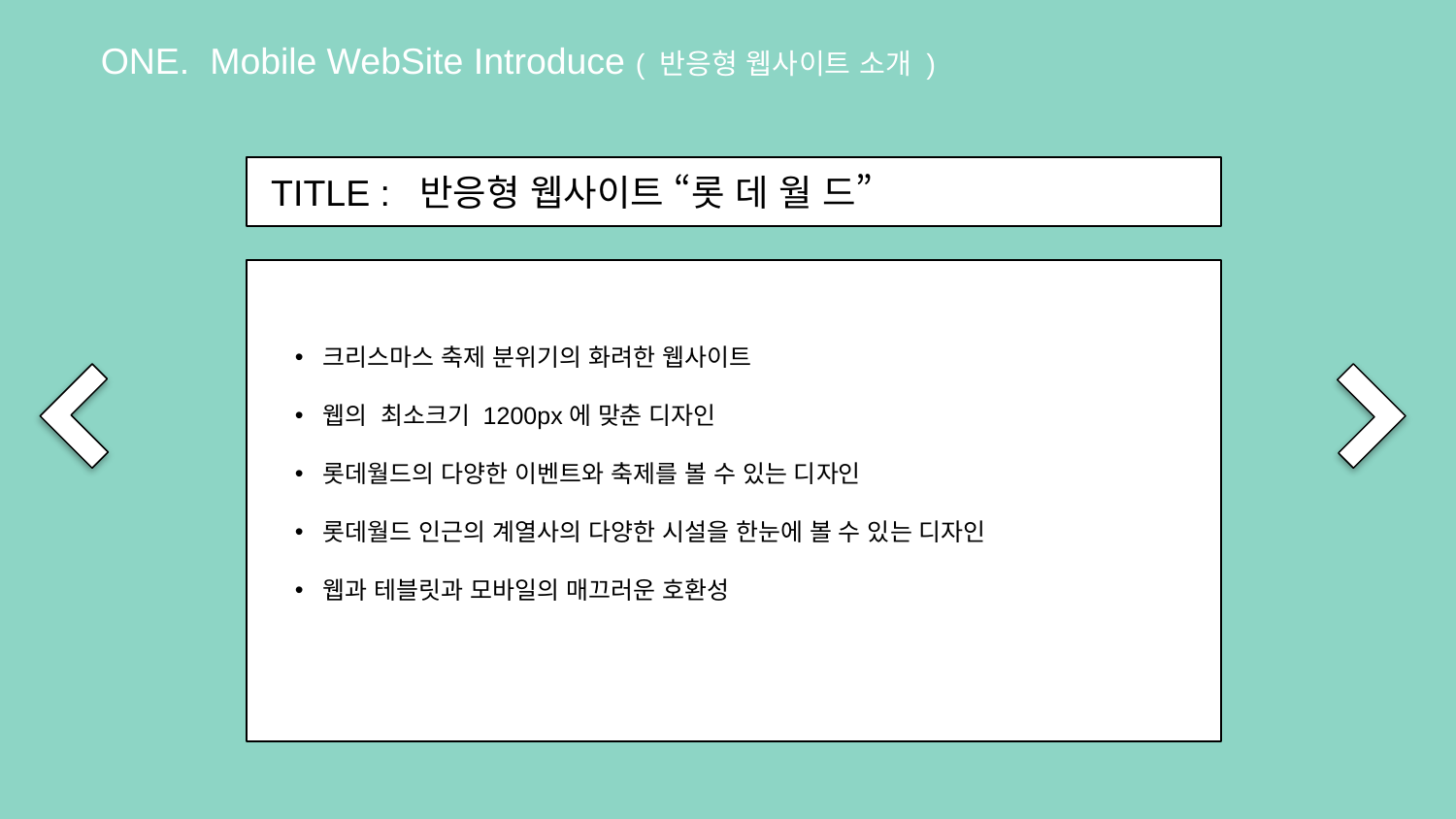

ONE.  Mobile WebSite Introduce ( 반응형 웹사이트 소개 )
 TITLE :  반응형 웹사이트 “롯 데 월 드”

  크리스마스 축제 분위기의 화려한 웹사이트
  웹의  최소크기 1200px에 맞춘 디자인
  롯데월드의 다양한 이벤트와 축제를 볼 수 있는 디자인
  롯데월드 인근의 계열사의 다양한 시설을 한눈에 볼 수 있는 디자인
  웹과 테블릿과 모바일의 매끄러운 호환성